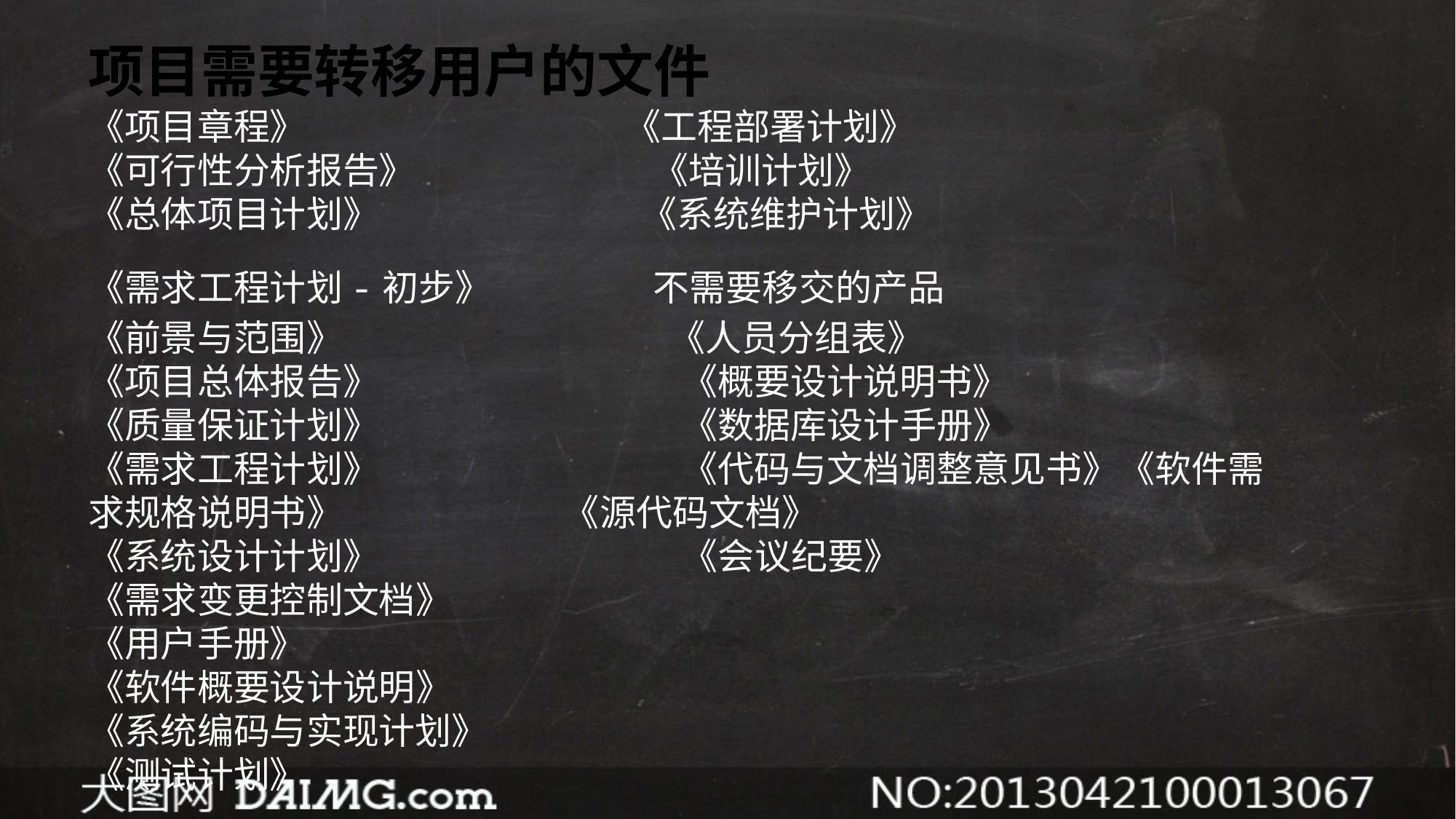

项目需要转移用户的文件
《项目章程》                                       《工程部署计划》
《可行性分析报告》                             《培训计划》
《总体项目计划》                                《系统维护计划》
《需求工程计划-初步》                   不需要移交的产品
《前景与范围》                                        《人员分组表》
《项目总体报告》                                     《概要设计说明书》
《质量保证计划》                                     《数据库设计手册》
《需求工程计划》                                     《代码与文档调整意见书》《软件需求规格说明书》                           《源代码文档》
《系统设计计划》                                     《会议纪要》
《需求变更控制文档》
《用户手册》
《软件概要设计说明》
《系统编码与实现计划》
《测试计划》